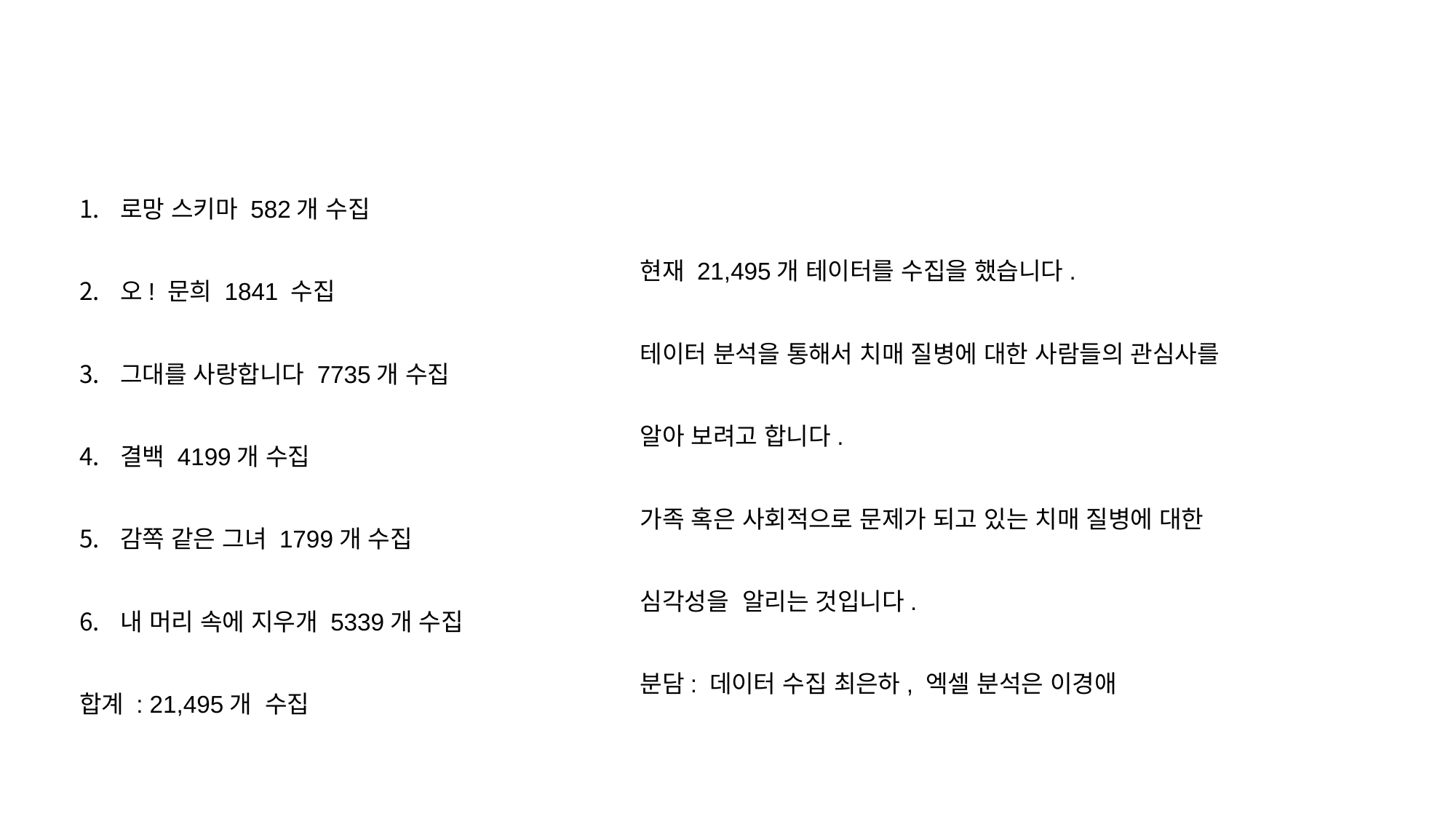

현재 21,495개 테이터를 수집을 했습니다.

테이터 분석을 통해서 치매 질병에 대한 사람들의 관심사를

알아 보려고 합니다.

가족 혹은 사회적으로 문제가 되고 있는 치매 질병에 대한

심각성을  알리는 것입니다.

분담: 데이터 수집 최은하, 엑셀 분석은 이경애

로망 스키마 582개 수집

오! 문희 1841 수집

그대를 사랑합니다 7735개 수집

결백 4199개 수집

감쪽 같은 그녀 1799개 수집

내 머리 속에 지우개 5339개 수집

합계 : 21,495개  수집